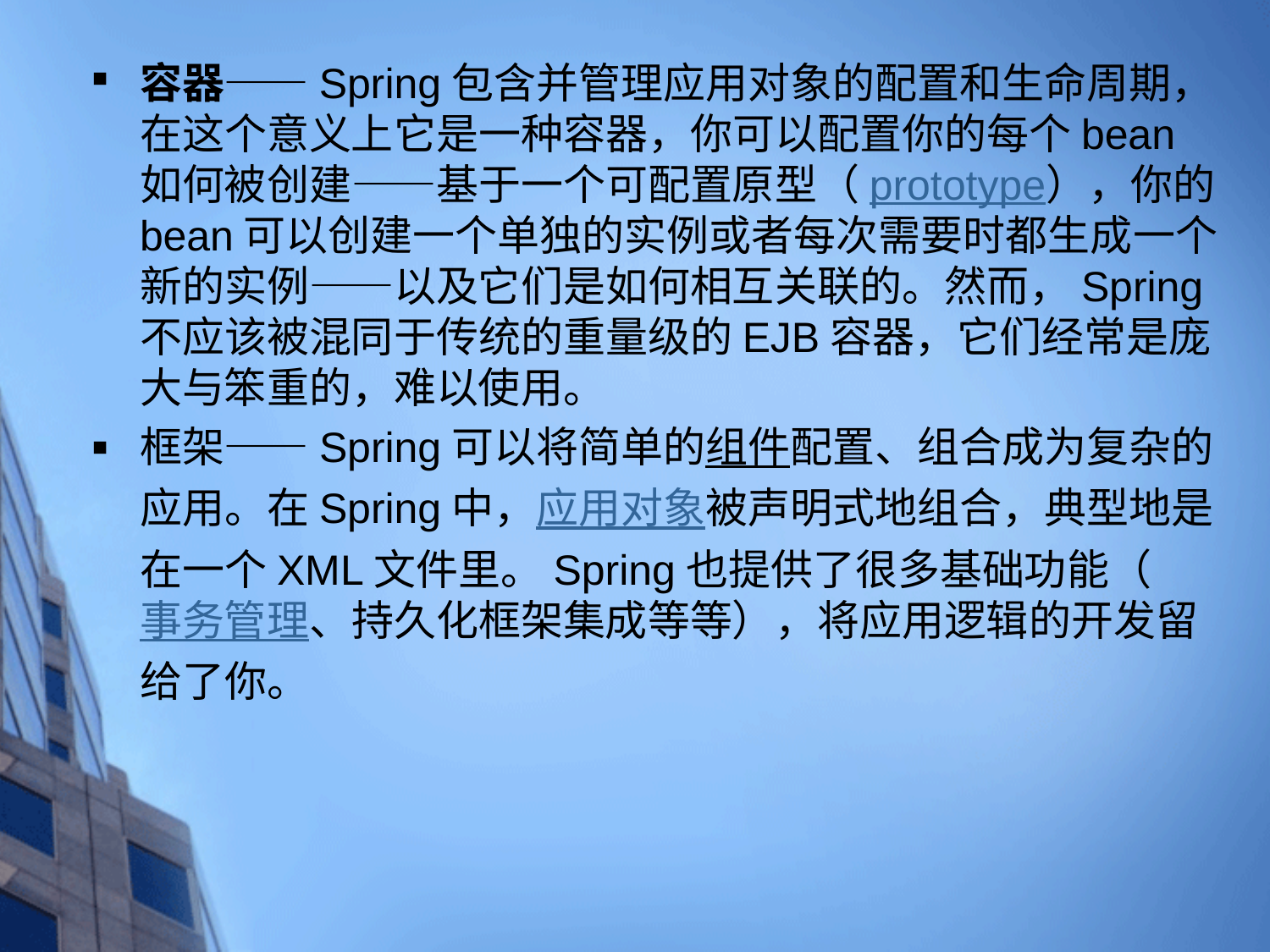

容器——Spring包含并管理应用对象的配置和生命周期，在这个意义上它是一种容器，你可以配置你的每个bean如何被创建——基于一个可配置原型（prototype），你的bean可以创建一个单独的实例或者每次需要时都生成一个新的实例——以及它们是如何相互关联的。然而，Spring不应该被混同于传统的重量级的EJB容器，它们经常是庞大与笨重的，难以使用。
框架——Spring可以将简单的组件配置、组合成为复杂的应用。在Spring中，应用对象被声明式地组合，典型地是在一个XML文件里。Spring也提供了很多基础功能（事务管理、持久化框架集成等等），将应用逻辑的开发留给了你。